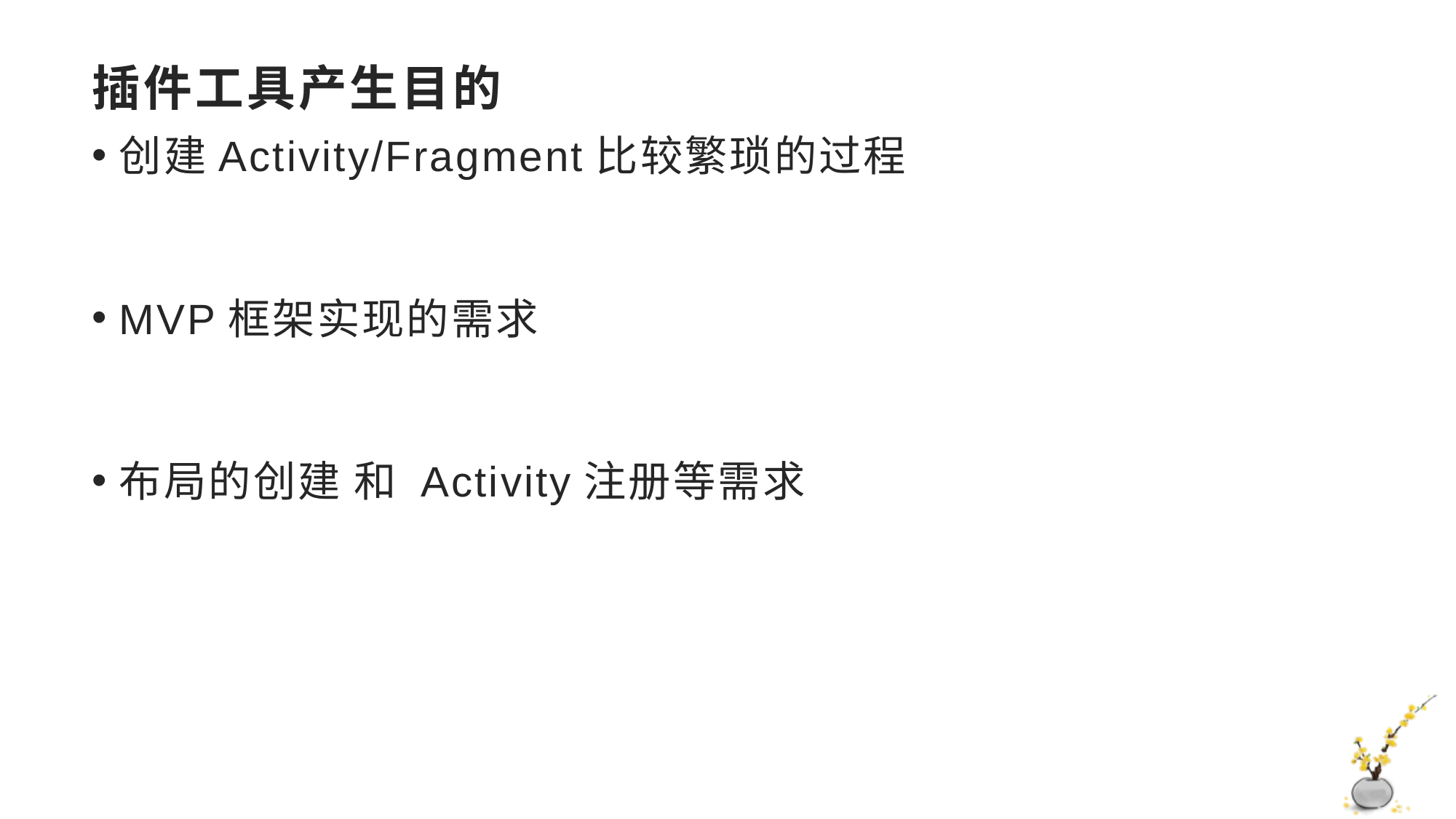

# 插件工具产生目的
创建Activity/Fragment比较繁琐的过程

MVP框架实现的需求

布局的创建 和 Activity注册等需求